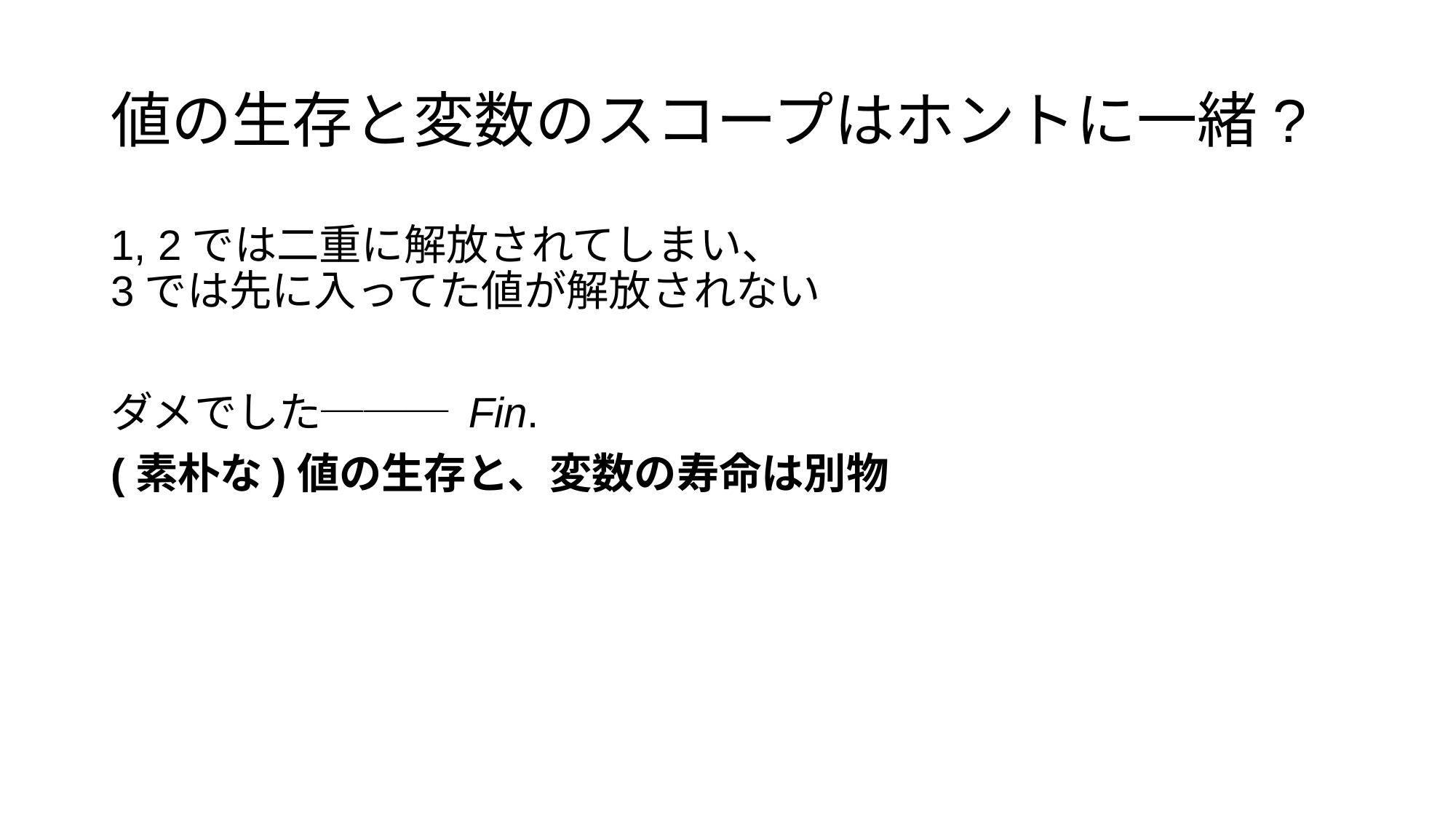

# 値の生存と変数のスコープはホントに一緒?
1, 2では二重に解放されてしまい、
3では先に入ってた値が解放されない

ダメでした─── Fin.
(素朴な)値の生存と、変数の寿命は別物